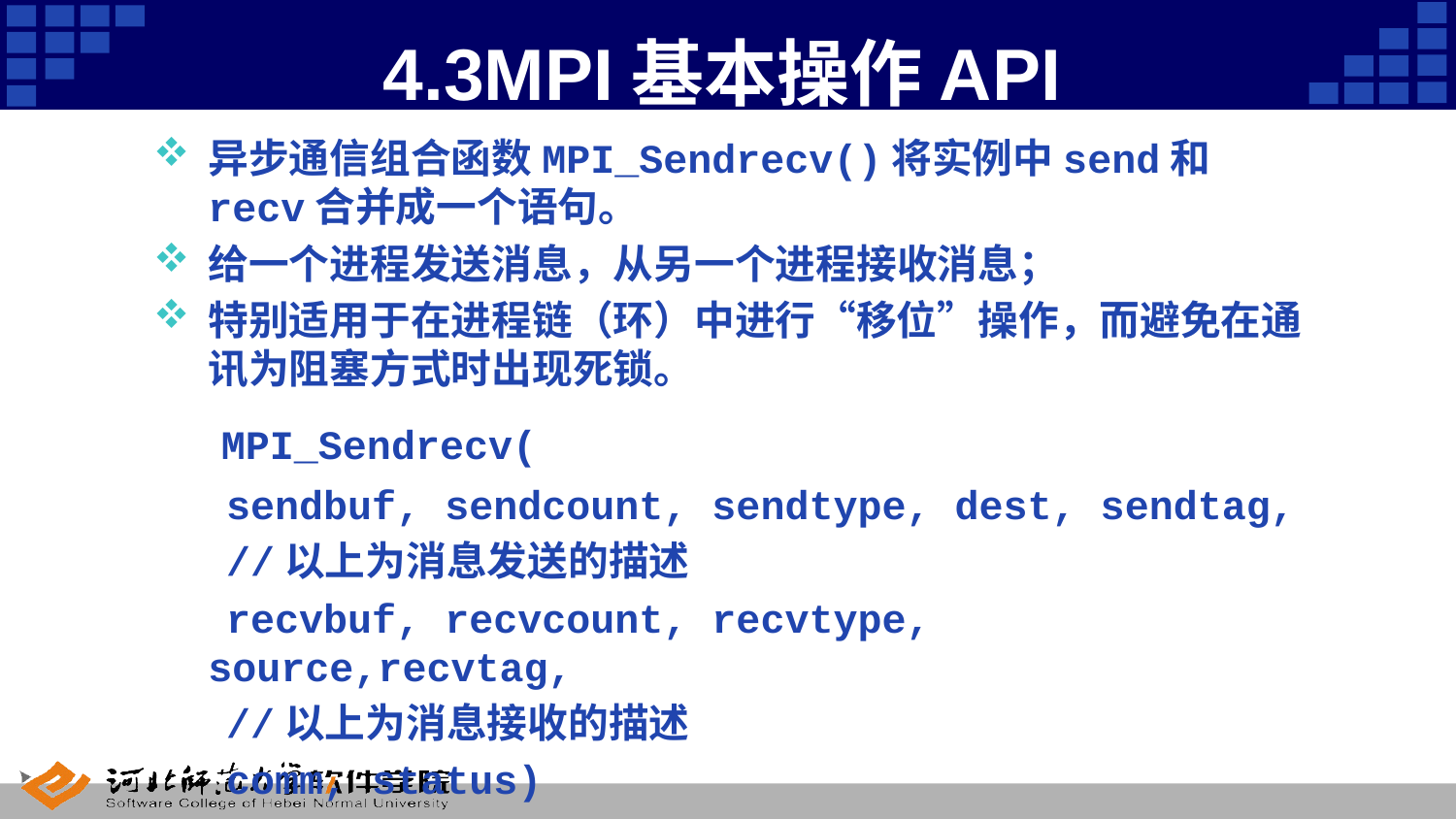

# 4.3MPI基本操作API
异步通信组合函数MPI_Sendrecv()将实例中send和recv合并成一个语句。
给一个进程发送消息，从另一个进程接收消息；
特别适用于在进程链（环）中进行“移位”操作，而避免在通讯为阻塞方式时出现死锁。
  MPI_Sendrecv(
   sendbuf, sendcount, sendtype, dest, sendtag,
   //以上为消息发送的描述
   recvbuf, recvcount, recvtype, source,recvtag,
   //以上为消息接收的描述
   comm, status)